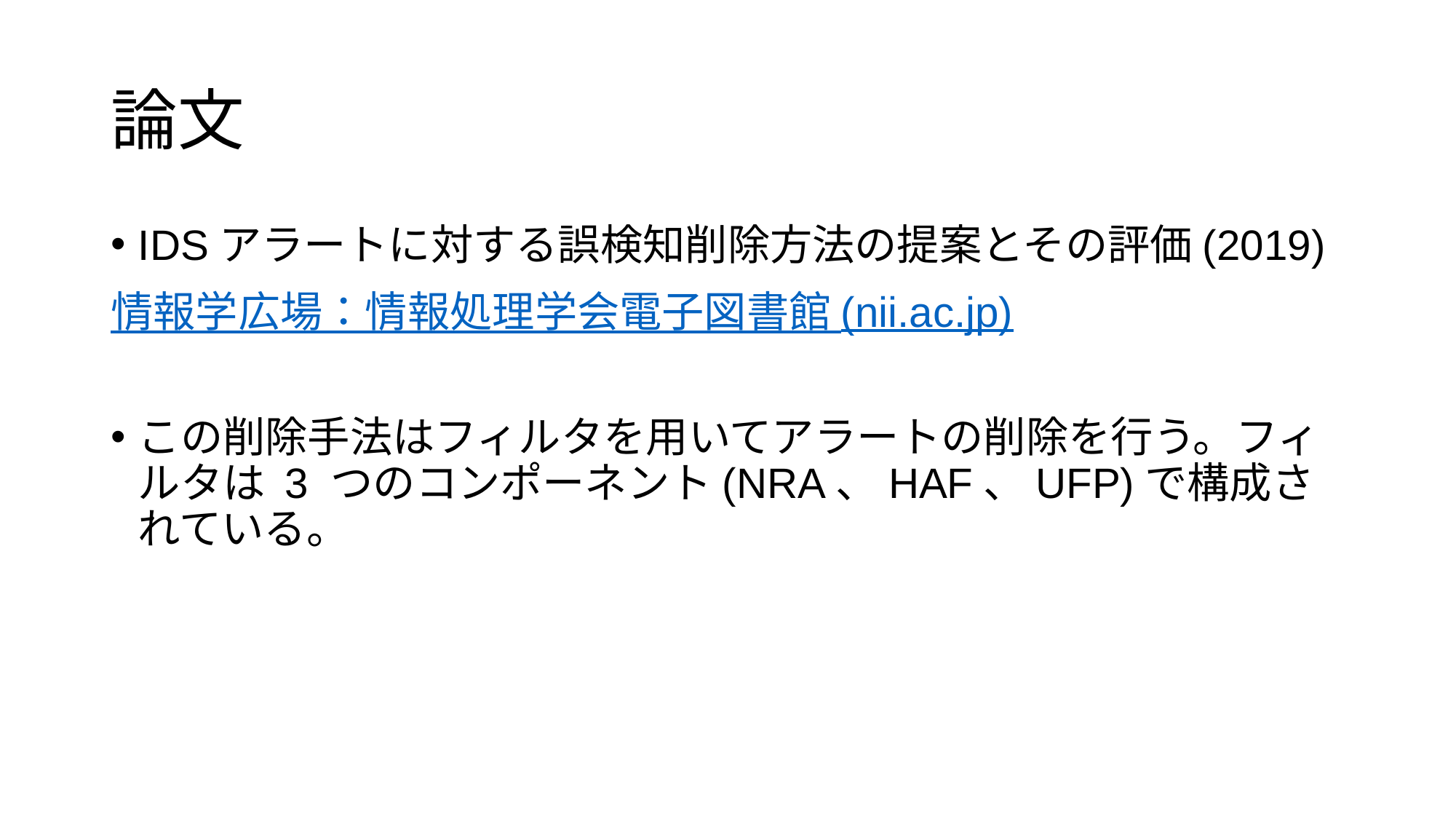

# 論文
IDSアラートに対する誤検知削除方法の提案とその評価(2019)
情報学広場：情報処理学会電子図書館 (nii.ac.jp)

この削除手法はフィルタを用いてアラートの削除を行う。フィルタは 3 つのコンポーネント(NRA、HAF、UFP)で構成されている。